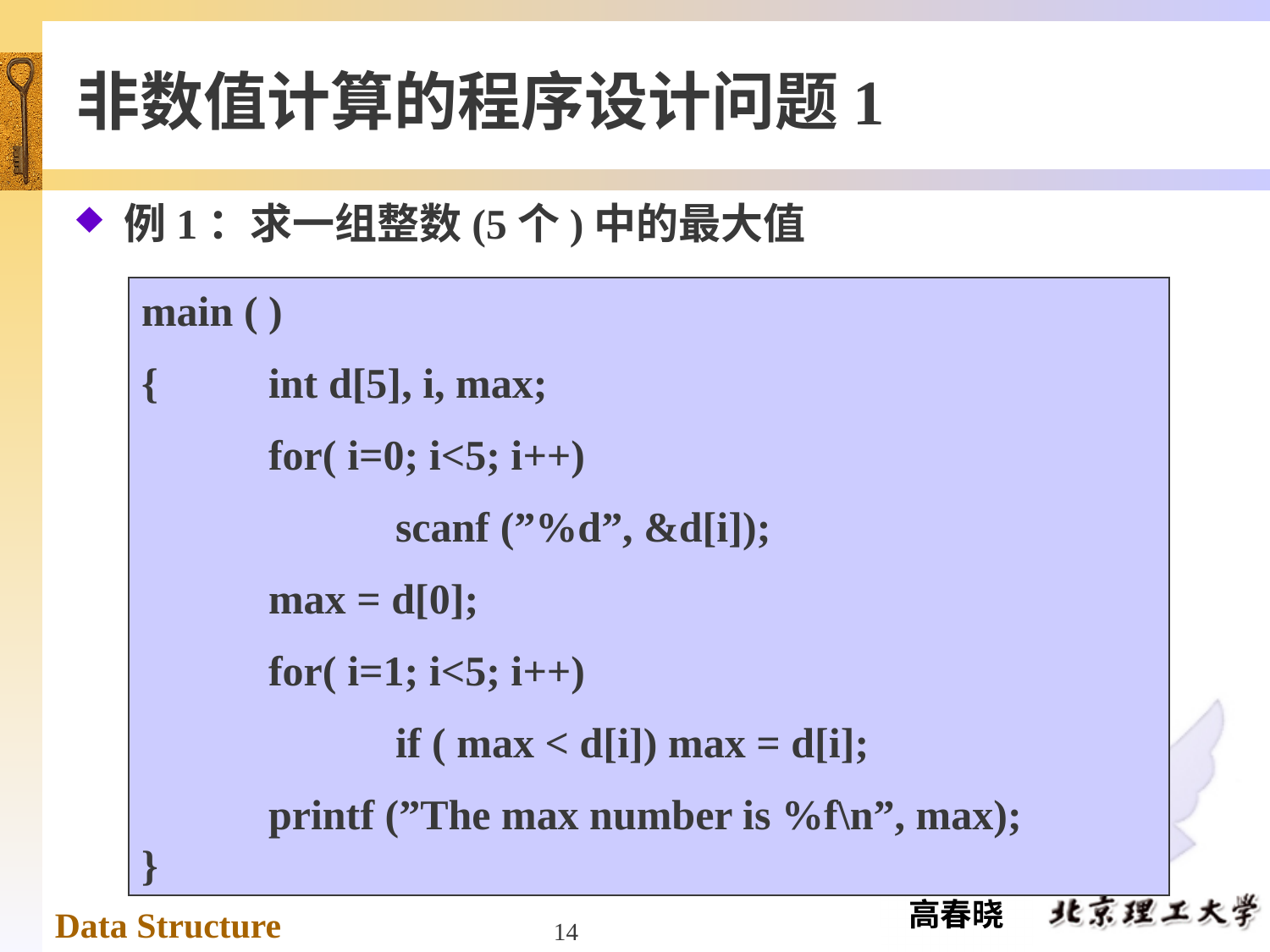

# 非数值计算的程序设计问题1
例1：求一组整数(5个)中的最大值

main ( )
{   	int d[5], i, max;
	for( i=0; i<5; i++)
		scanf (”%d”, &d[i]);
            max = d[0];
            for( i=1; i<5; i++)
		if ( max < d[i]) max = d[i];
            printf (”The max number is %f\n”, max);
}
14